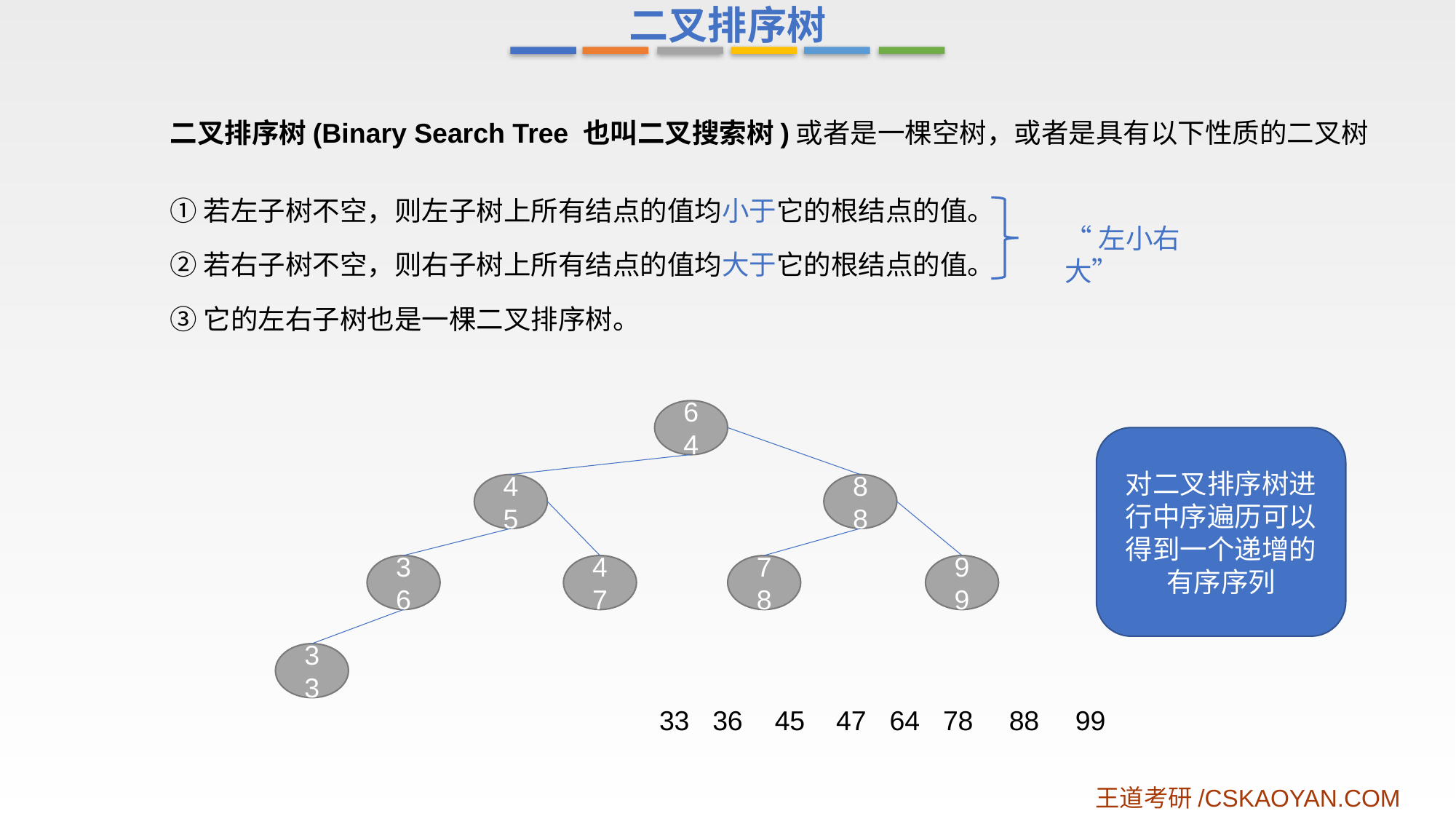

二叉排序树

二叉排序树(Binary Search Tree 也叫二叉搜索树)或者是一棵空树，或者是具有以下性质的二叉树
①若左子树不空，则左子树上所有结点的值均小于它的根结点的值。

“左小右大”
②若右子树不空，则右子树上所有结点的值均大于它的根结点的值。
③它的左右子树也是一棵二叉排序树。
64
对二叉排序树进行中序遍历可以得到一个递增的有序序列
45
88
36
47
78
99
33
33
36
45
47
64
78
88
99
王道考研/CSKAOYAN.COM